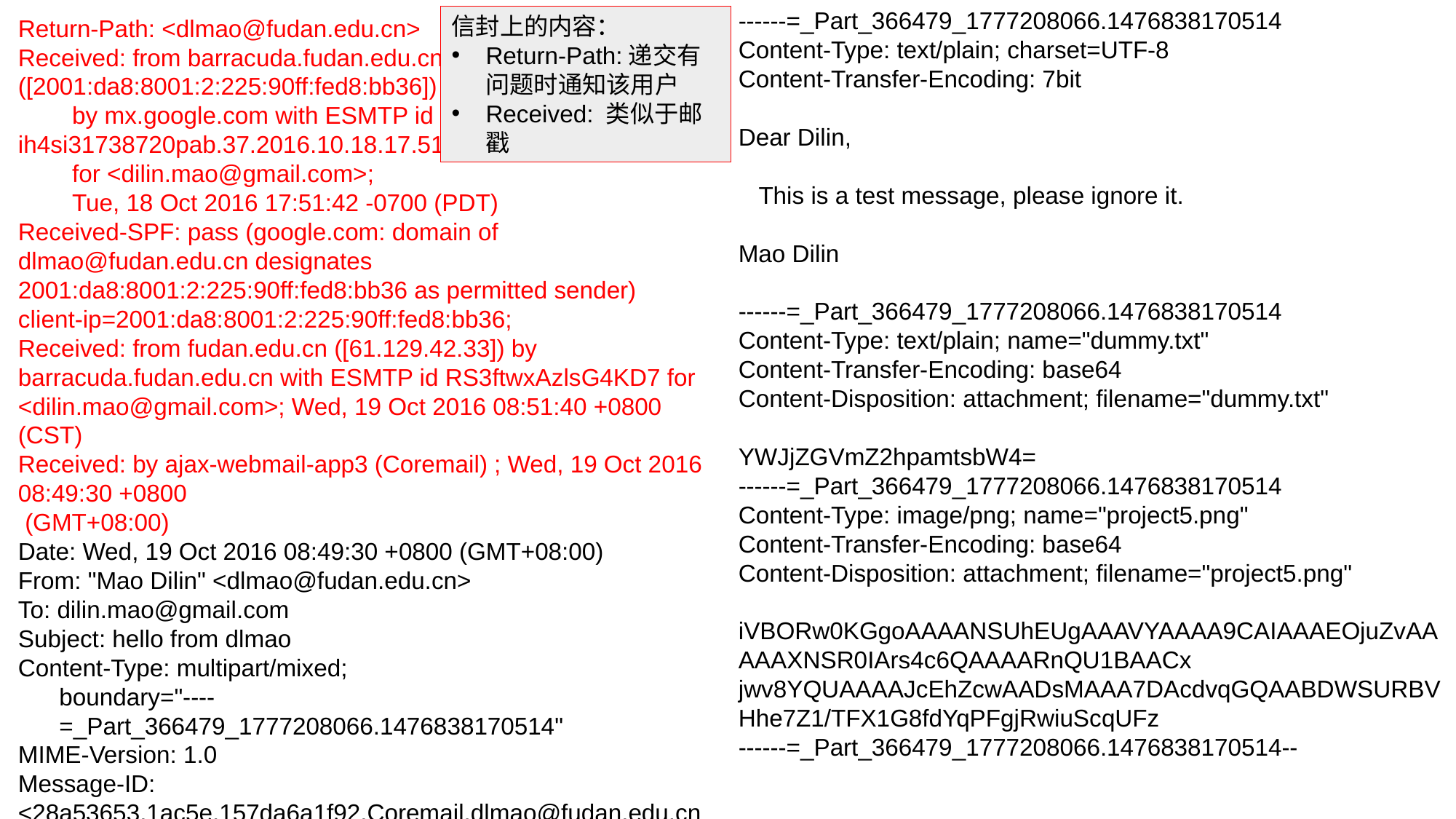

------=_Part_366479_1777208066.1476838170514
Content-Type: text/plain; charset=UTF-8
Content-Transfer-Encoding: 7bit

Dear Dilin,

   This is a test message, please ignore it.

Mao Dilin

------=_Part_366479_1777208066.1476838170514
Content-Type: text/plain; name="dummy.txt"
Content-Transfer-Encoding: base64
Content-Disposition: attachment; filename="dummy.txt"

YWJjZGVmZ2hpamtsbW4=
------=_Part_366479_1777208066.1476838170514
Content-Type: image/png; name="project5.png"
Content-Transfer-Encoding: base64
Content-Disposition: attachment; filename="project5.png"

iVBORw0KGgoAAAANSUhEUgAAAVYAAAA9CAIAAAEOjuZvAAAAAXNSR0IArs4c6QAAAARnQU1BAACx
jwv8YQUAAAAJcEhZcwAADsMAAA7DAcdvqGQAABDWSURBVHhe7Z1/TFX1G8fdYqPFgjRwiuScqUFz
------=_Part_366479_1777208066.1476838170514--
信封上的内容：
Return-Path:递交有问题时通知该用户
Received: 类似于邮戳
Return-Path: <dlmao@fudan.edu.cn>
Received: from barracuda.fudan.edu.cn ([2001:da8:8001:2:225:90ff:fed8:bb36])
        by mx.google.com with ESMTP id ih4si31738720pab.37.2016.10.18.17.51.42
        for <dilin.mao@gmail.com>;
        Tue, 18 Oct 2016 17:51:42 -0700 (PDT)
Received-SPF: pass (google.com: domain of dlmao@fudan.edu.cn designates 2001:da8:8001:2:225:90ff:fed8:bb36 as permitted sender) client-ip=2001:da8:8001:2:225:90ff:fed8:bb36;
Received: from fudan.edu.cn ([61.129.42.33]) by barracuda.fudan.edu.cn with ESMTP id RS3ftwxAzlsG4KD7 for <dilin.mao@gmail.com>; Wed, 19 Oct 2016 08:51:40 +0800 (CST)
Received: by ajax-webmail-app3 (Coremail) ; Wed, 19 Oct 2016 08:49:30 +0800
 (GMT+08:00)
Date: Wed, 19 Oct 2016 08:49:30 +0800 (GMT+08:00)
From: "Mao Dilin" <dlmao@fudan.edu.cn>
To: dilin.mao@gmail.com
Subject: hello from dlmao
Content-Type: multipart/mixed;
boundary="----=_Part_366479_1777208066.1476838170514"
MIME-Version: 1.0
Message-ID: <28a53653.1ac5e.157da6a1f92.Coremail.dlmao@fudan.edu.cn>